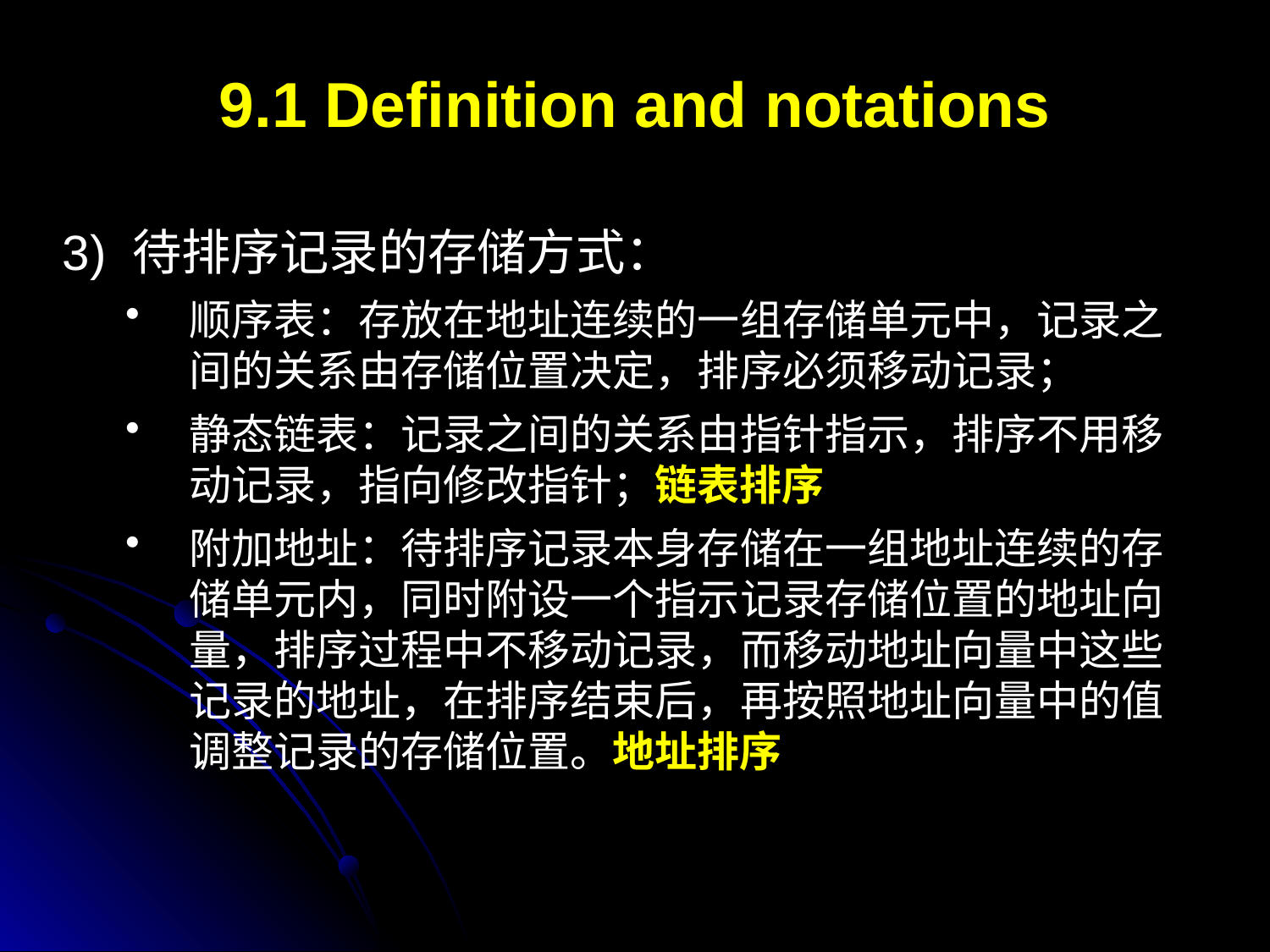

9.1 Definition and notations
3) 待排序记录的存储方式：
顺序表：存放在地址连续的一组存储单元中，记录之间的关系由存储位置决定，排序必须移动记录；
静态链表：记录之间的关系由指针指示，排序不用移动记录，指向修改指针；链表排序
附加地址：待排序记录本身存储在一组地址连续的存储单元内，同时附设一个指示记录存储位置的地址向量，排序过程中不移动记录，而移动地址向量中这些记录的地址，在排序结束后，再按照地址向量中的值调整记录的存储位置。地址排序